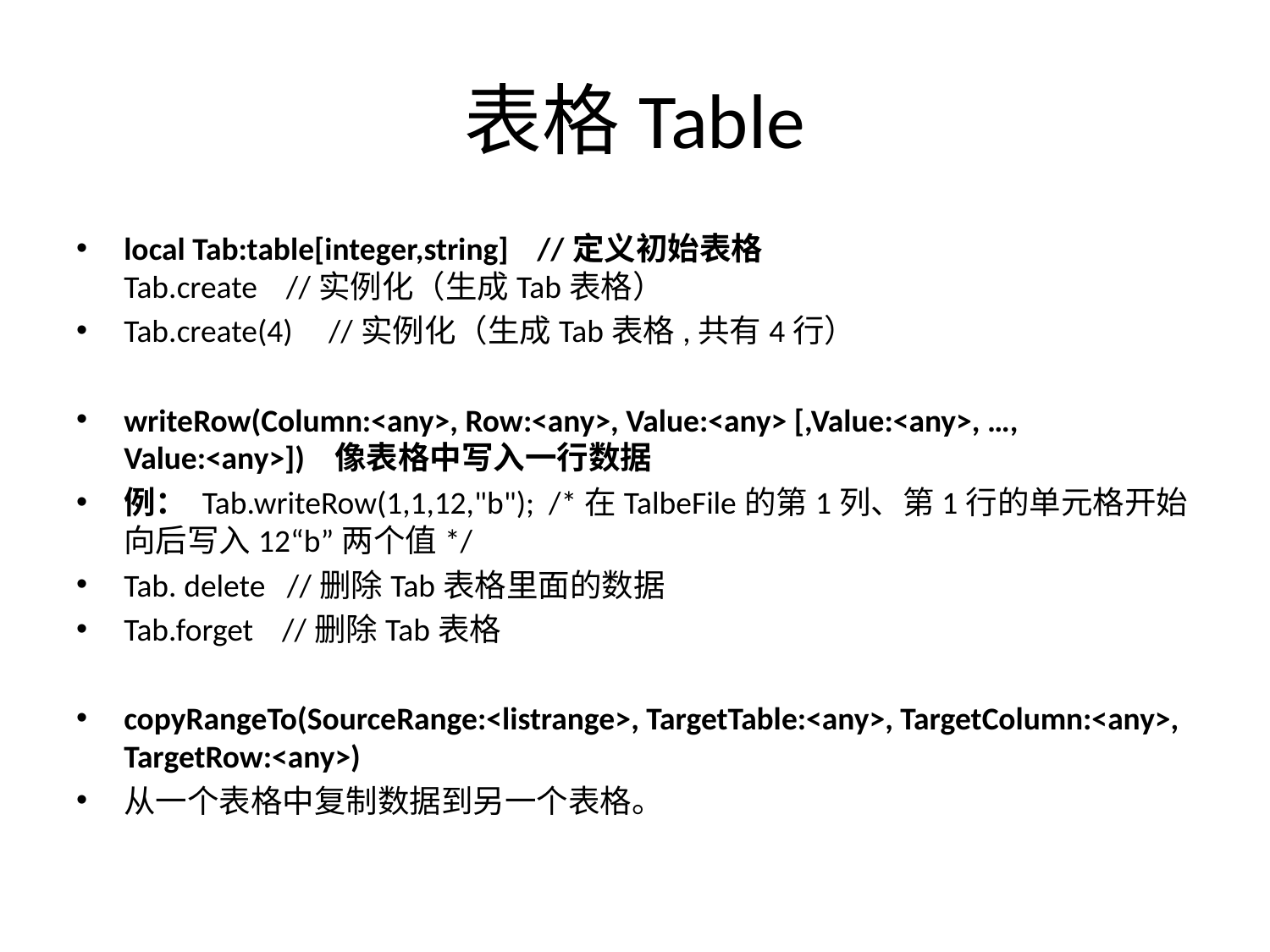

# 表格Table
local Tab:table[integer,string]    //定义初始表格
Tab.create    //实例化（生成Tab表格）
Tab.create(4)     //实例化（生成Tab表格,共有4行）

writeRow(Column:<any>, Row:<any>, Value:<any> [,Value:<any>, …, Value:<any>])   像表格中写入一行数据
例： Tab.writeRow(1,1,12,"b");  /*在TalbeFile的第1列、第1行的单元格开始向后写入12“b”两个值*/
Tab. delete   //删除Tab表格里面的数据
Tab.forget    //删除Tab表格

copyRangeTo(SourceRange:<listrange>, TargetTable:<any>, TargetColumn:<any>, TargetRow:<any>)
从一个表格中复制数据到另一个表格。